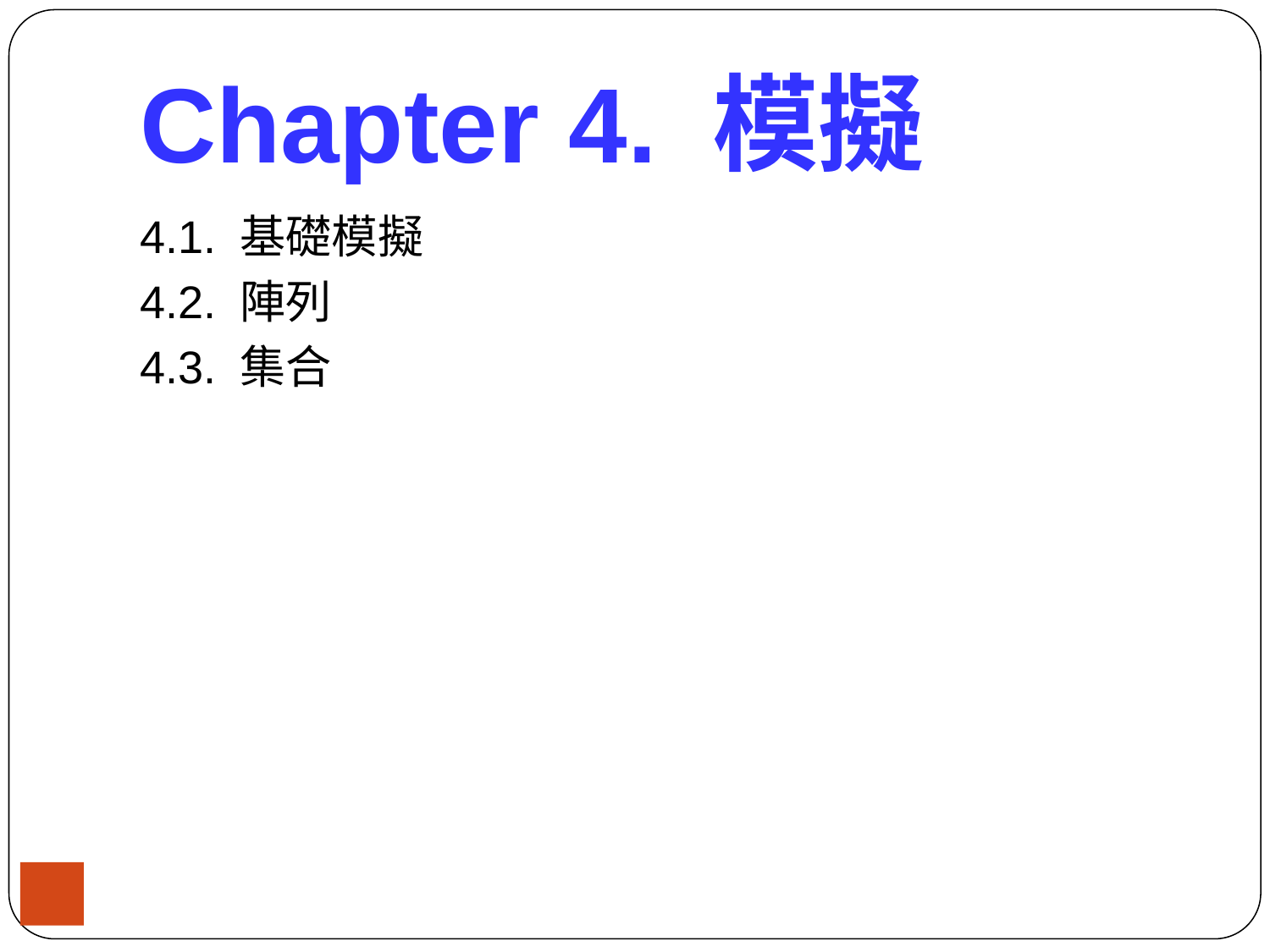

# Chapter 4. 模擬
4.1. 基礎模擬
4.2. 陣列
4.3. 集合